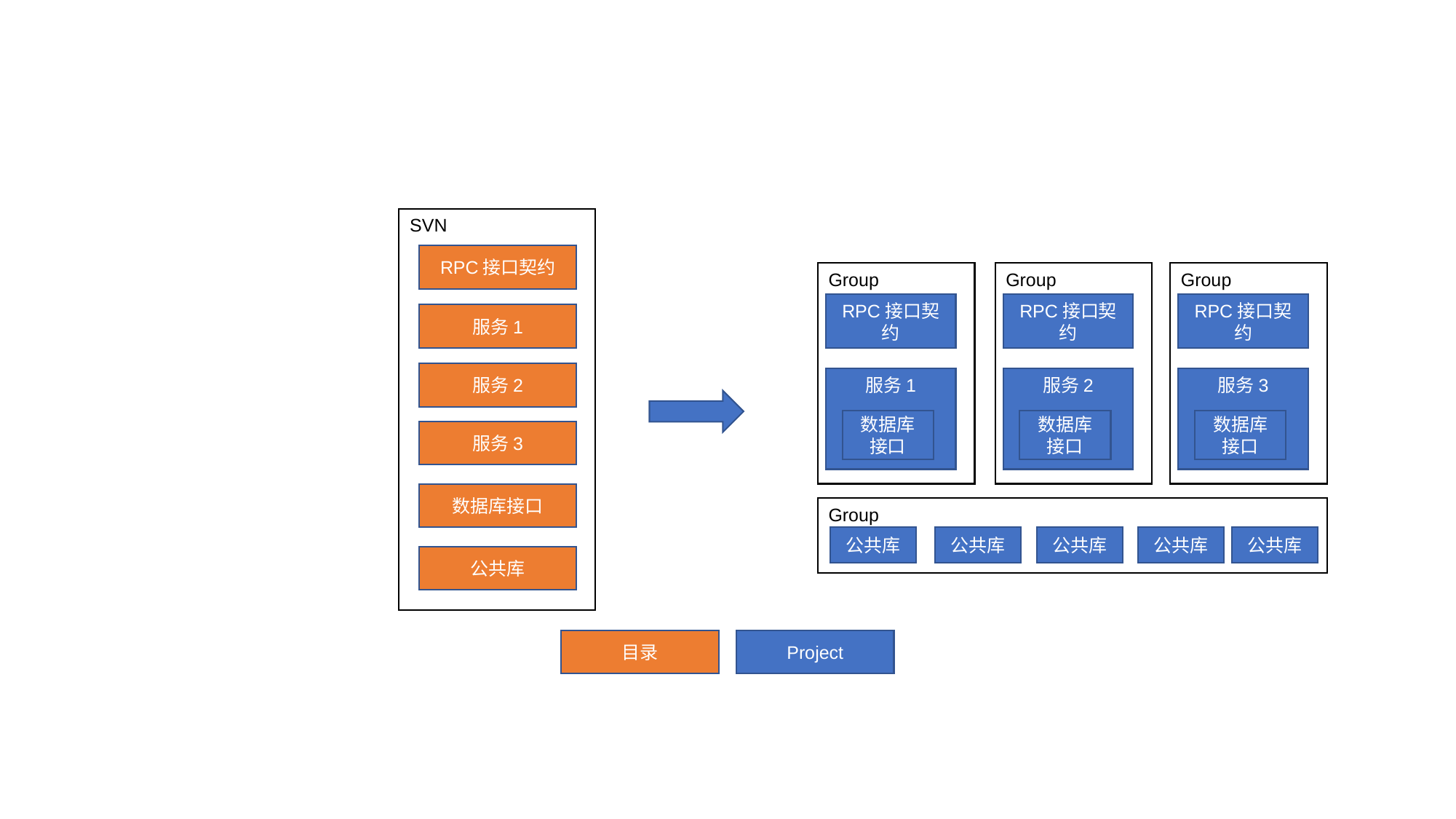

SVN
RPC接口契约
Group
Group
Group
RPC接口契约
RPC接口契约
RPC接口契约
服务1
服务2
服务1
服务2
服务3

数据库接口
数据库接口
数据库接口
服务3
数据库接口
Group
公共库
公共库
公共库
公共库
公共库
公共库
目录
Project